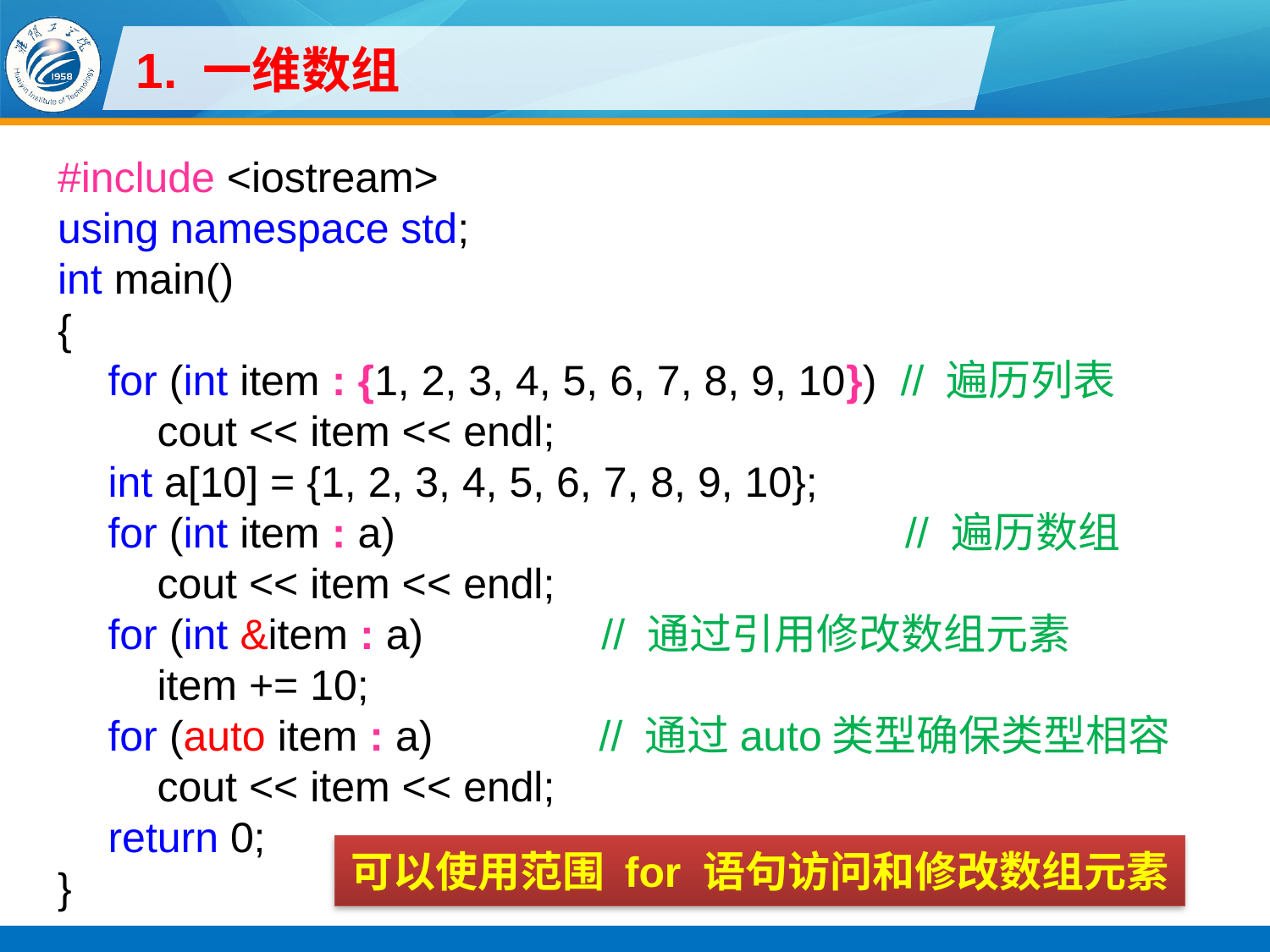

# 1. 一维数组
#include <iostream>
using namespace std;
int main()
{
for (int item : {1, 2, 3, 4, 5, 6, 7, 8, 9, 10})  // 遍历列表
cout << item << endl;
int a[10] = {1, 2, 3, 4, 5, 6, 7, 8, 9, 10};
for (int item : a)                                           // 遍历数组
cout << item << endl;
for (int &item : a)               // 通过引用修改数组元素
item += 10;
for (auto item : a)              // 通过auto类型确保类型相容
cout << item << endl;
return 0;
}
可以使用范围 for 语句访问和修改数组元素